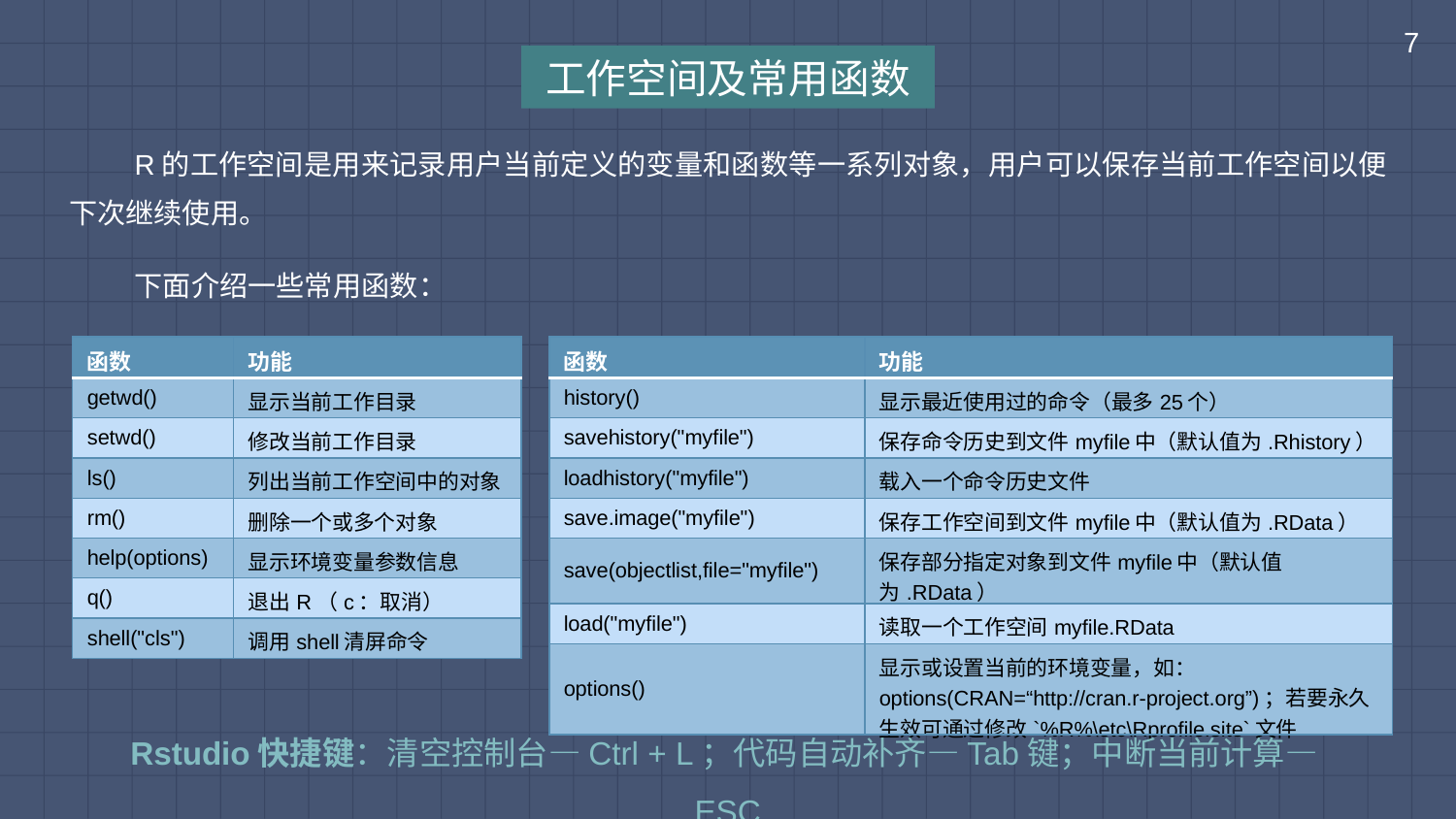

7
工作空间及常用函数
R的工作空间是用来记录用户当前定义的变量和函数等一系列对象，用户可以保存当前工作空间以便下次继续使用。
下面介绍一些常用函数：
| 函数 | 功能 |
| --- | --- |
| getwd() | 显示当前工作目录 |
| setwd() | 修改当前工作目录 |
| ls() | 列出当前工作空间中的对象 |
| rm() | 删除一个或多个对象 |
| help(options) | 显示环境变量参数信息 |
| q() | 退出R（c：取消） |
| shell("cls") | 调用shell清屏命令 |
| 函数 | 功能 |
| --- | --- |
| history() | 显示最近使用过的命令（最多25个） |
| savehistory("myfile") | 保存命令历史到文件myfile中（默认值为.Rhistory） |
| loadhistory("myfile") | 载入一个命令历史文件 |
| save.image("myfile") | 保存工作空间到文件myfile中（默认值为.RData） |
| save(objectlist,file="myfile") | 保存部分指定对象到文件myfile中（默认值为.RData） |
| load("myfile") | 读取一个工作空间myfile.RData |
| options() | 显示或设置当前的环境变量，如：options(CRAN=“http://cran.r-project.org”)；若要永久生效可通过修改`%R%\etc\Rprofile.site`文件 |
Rstudio快捷键：清空控制台—Ctrl + L；代码自动补齐—Tab键；中断当前计算—ESC